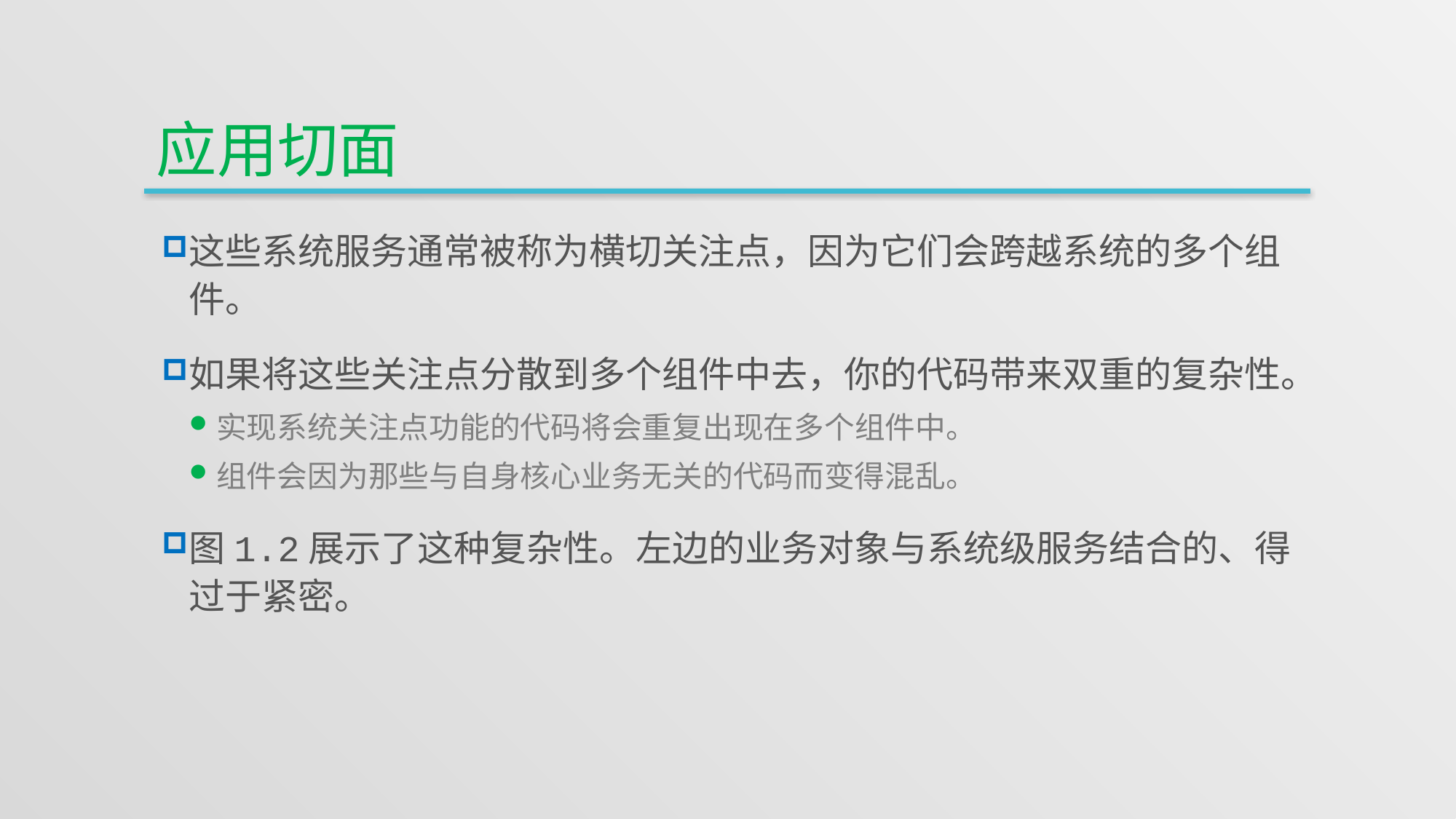

# 应用切面
这些系统服务通常被称为横切关注点，因为它们会跨越系统的多个组件。
如果将这些关注点分散到多个组件中去，你的代码带来双重的复杂性。
实现系统关注点功能的代码将会重复出现在多个组件中。
组件会因为那些与自身核心业务无关的代码而变得混乱。
图1.2展示了这种复杂性。左边的业务对象与系统级服务结合的、得过于紧密。